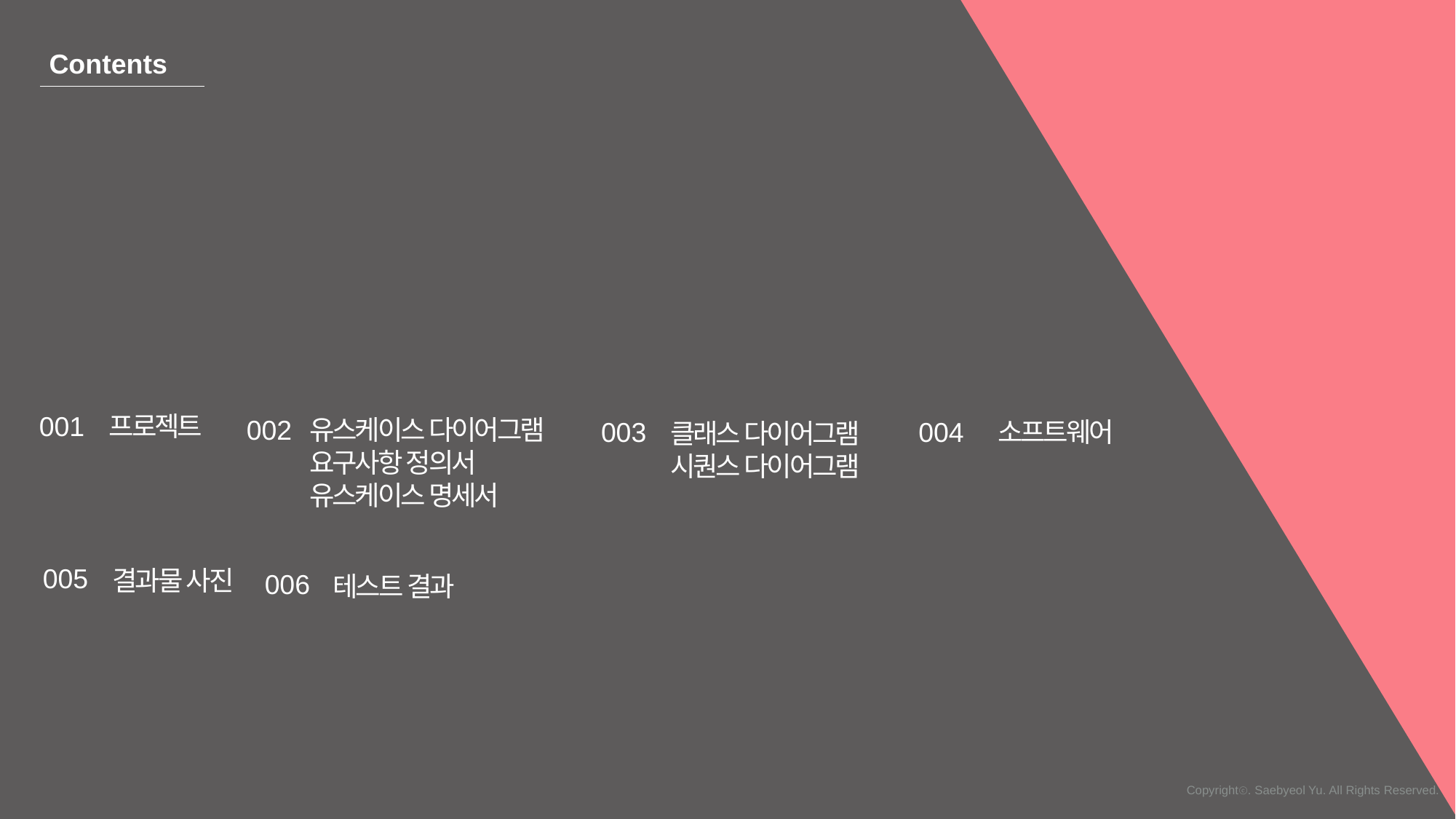

Contents
001
프로젝트
002
유스케이스 다이어그램
요구사항 정의서
유스케이스 명세서
003
클래스 다이어그램
시퀀스 다이어그램
소프트웨어
004
005
결과물 사진
006
테스트 결과